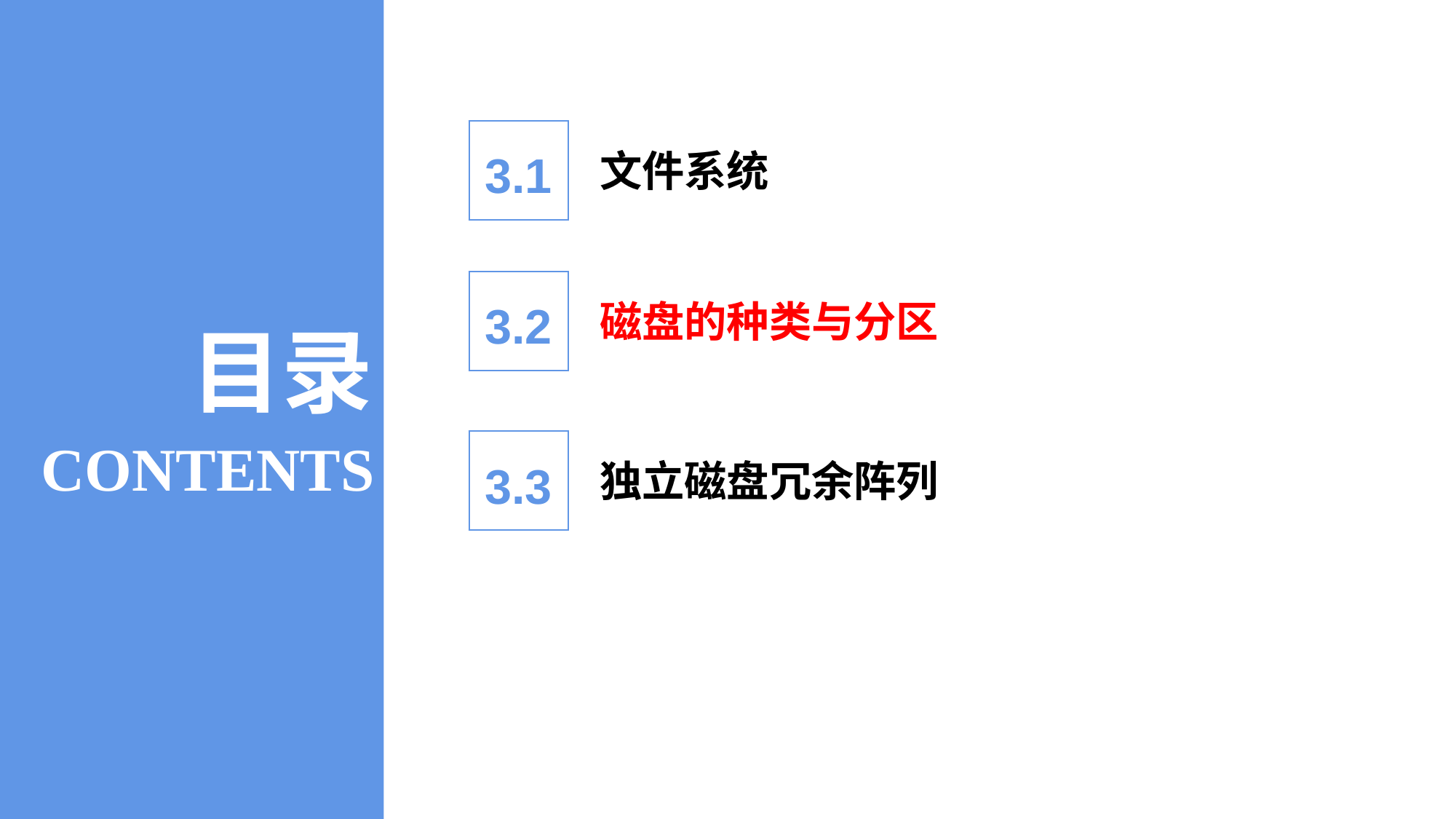

3.1
文件系统

3.2
磁盘的种类与分区
目录
CONTENTS

3.3
独立磁盘冗余阵列